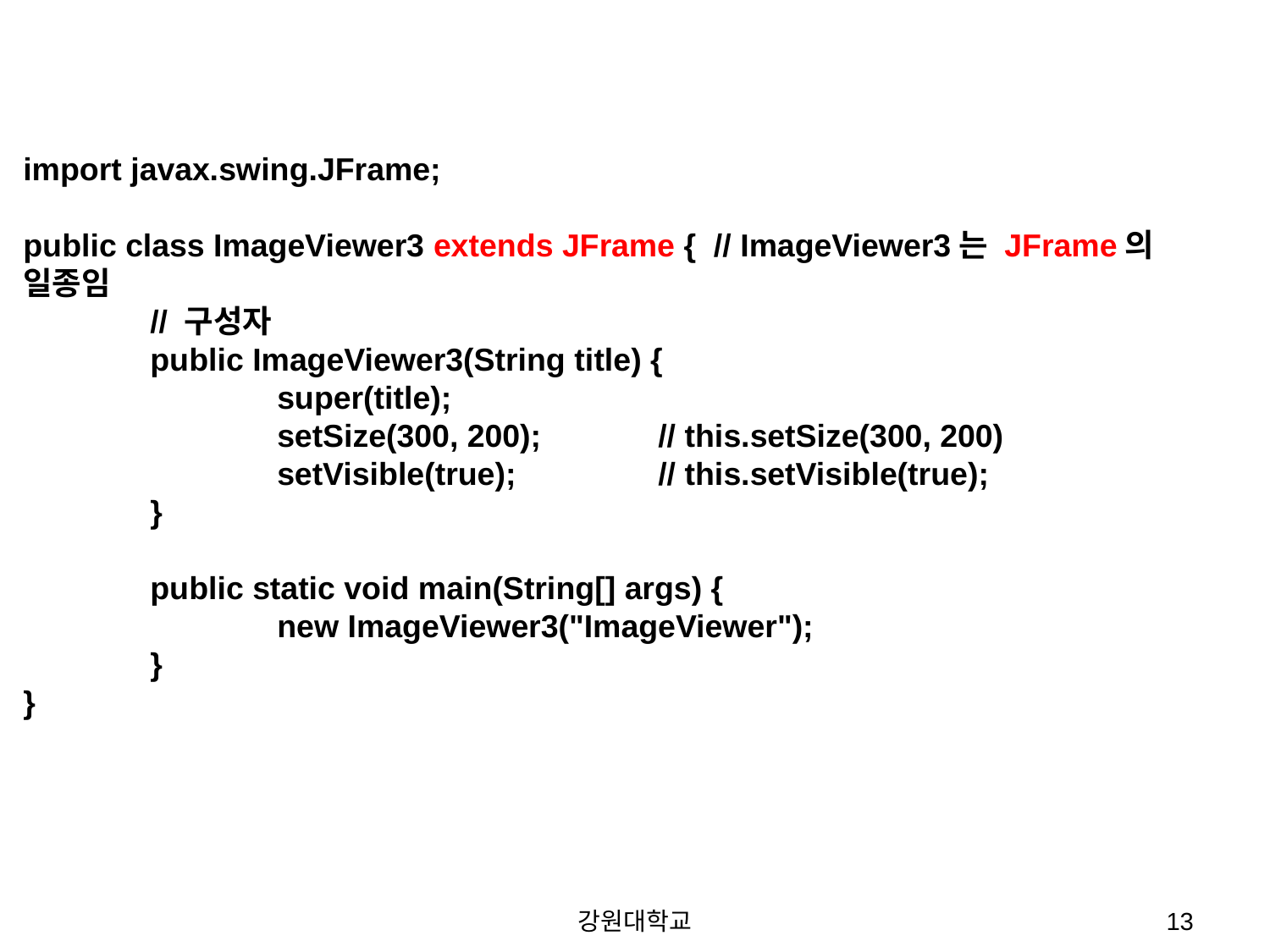

import javax.swing.JFrame;

public class ImageViewer3 extends JFrame {  // ImageViewer3는 JFrame의 일종임
	// 구성자
	public ImageViewer3(String title) {
		super(title);
		setSize(300, 200);	// this.setSize(300, 200)
		setVisible(true);		// this.setVisible(true);
	}

	public static void main(String[] args) {
		new ImageViewer3("ImageViewer");
	}
}
강원대학교
13